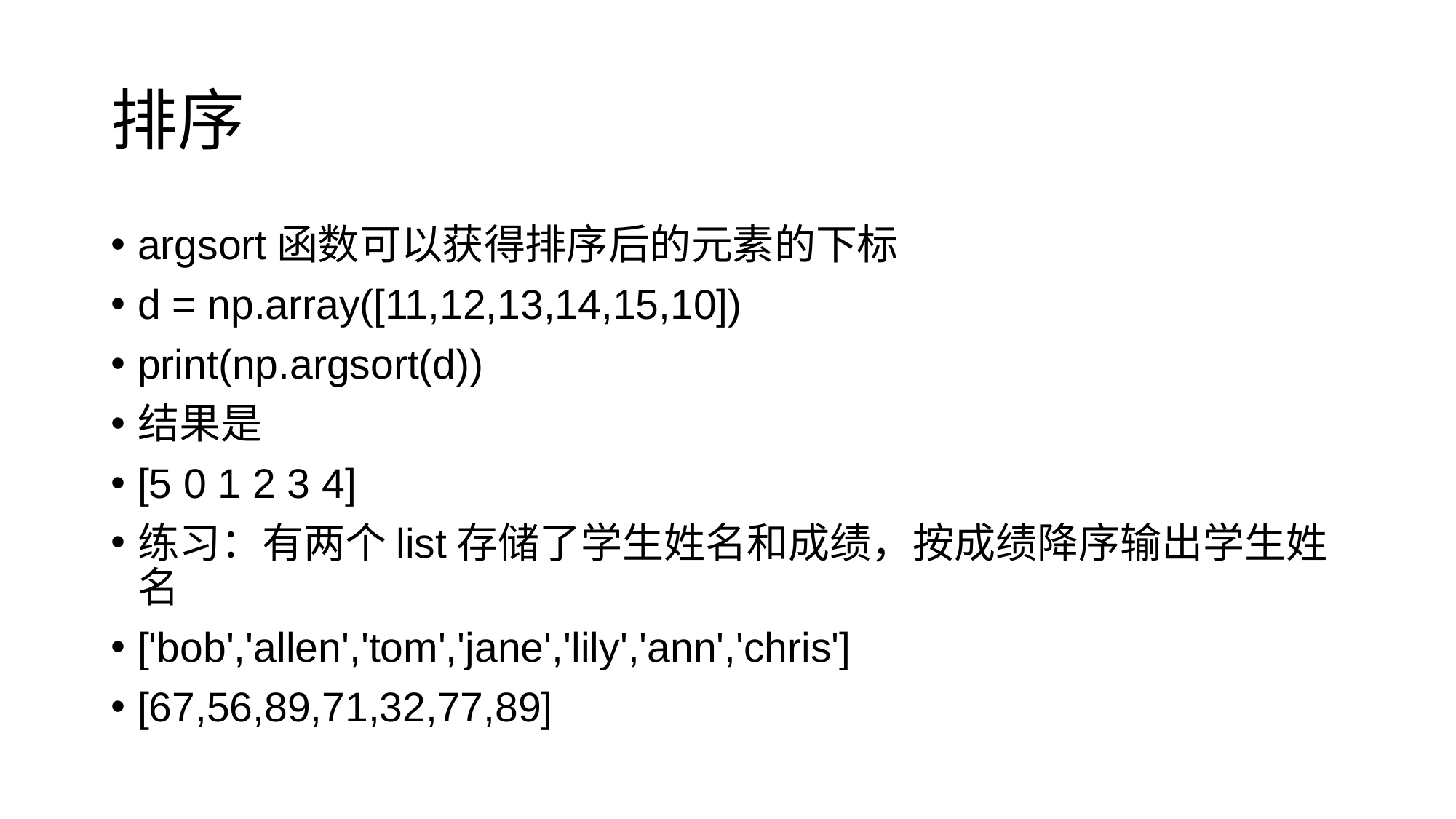

# 排序
argsort函数可以获得排序后的元素的下标
d = np.array([11,12,13,14,15,10])
print(np.argsort(d))
结果是
[5 0 1 2 3 4]
练习：有两个list存储了学生姓名和成绩，按成绩降序输出学生姓名
['bob','allen','tom','jane','lily','ann','chris']
[67,56,89,71,32,77,89]